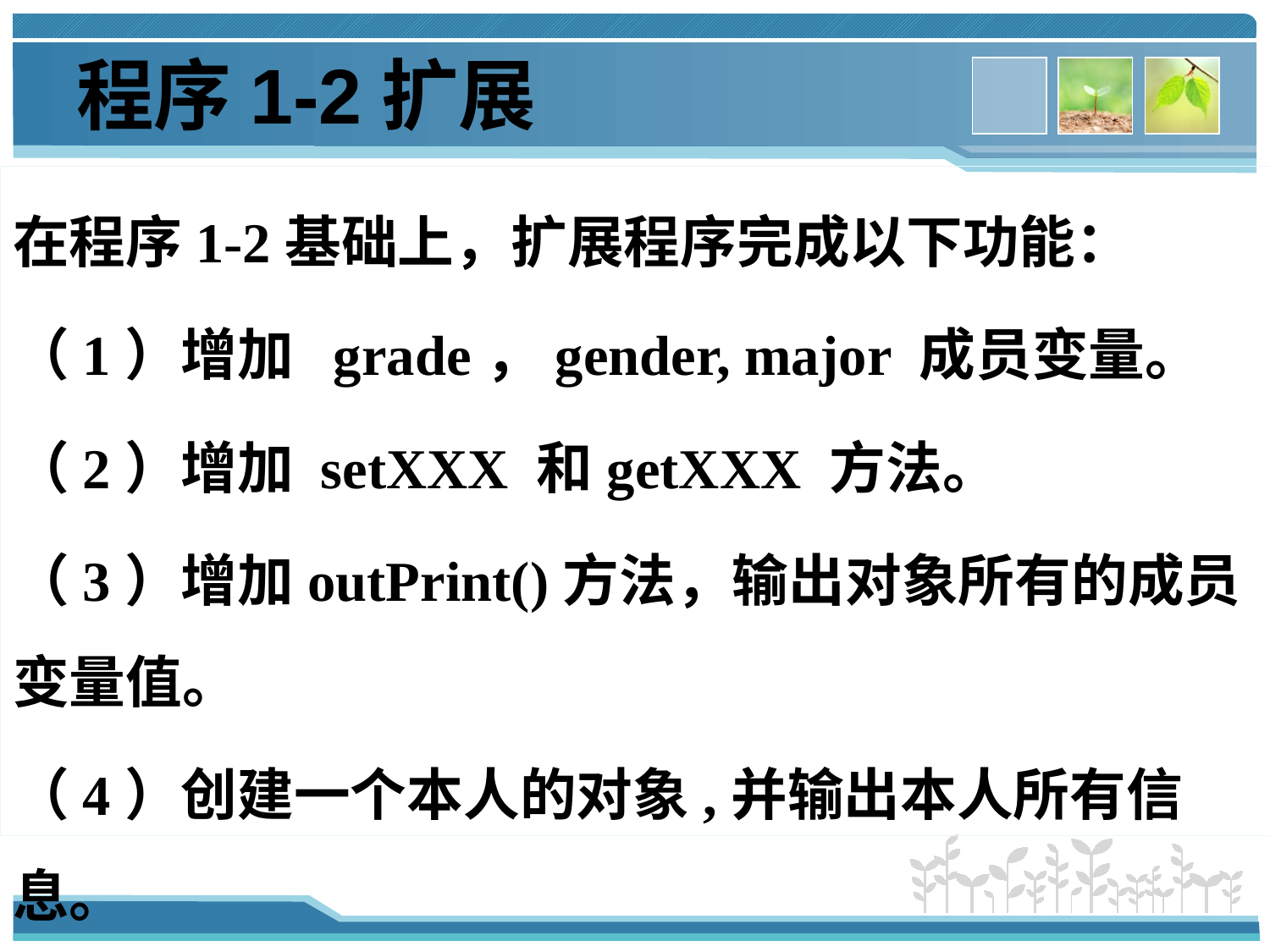

# 程序1-2扩展
在程序1-2基础上，扩展程序完成以下功能：
（1）增加  grade，gender, major 成员变量。
（2）增加 setXXX 和getXXX 方法。
（3）增加outPrint()方法，输出对象所有的成员变量值。
（4）创建一个本人的对象,并输出本人所有信息。